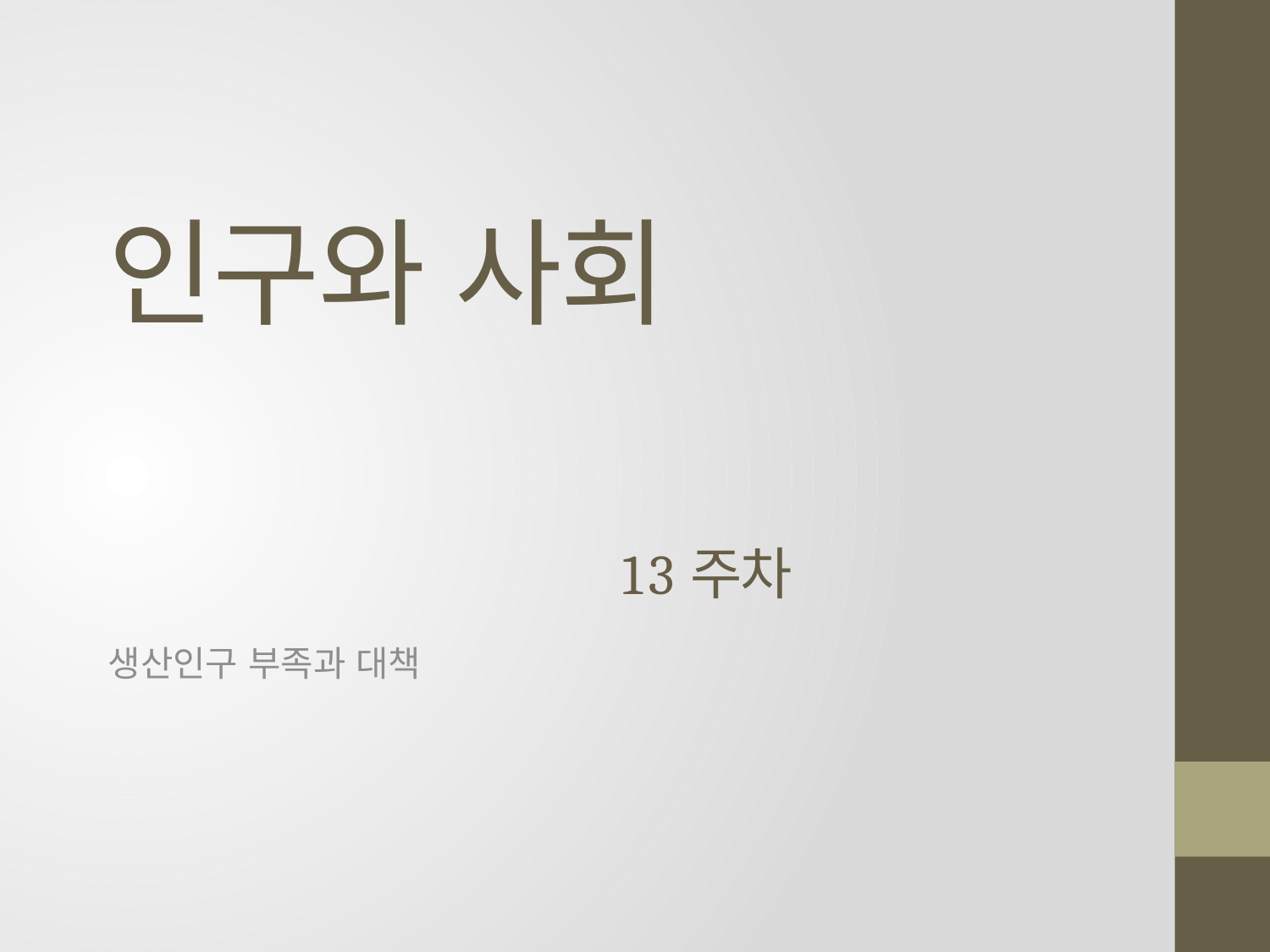

# 인구와 사회 13주차
생산인구 부족과 대책